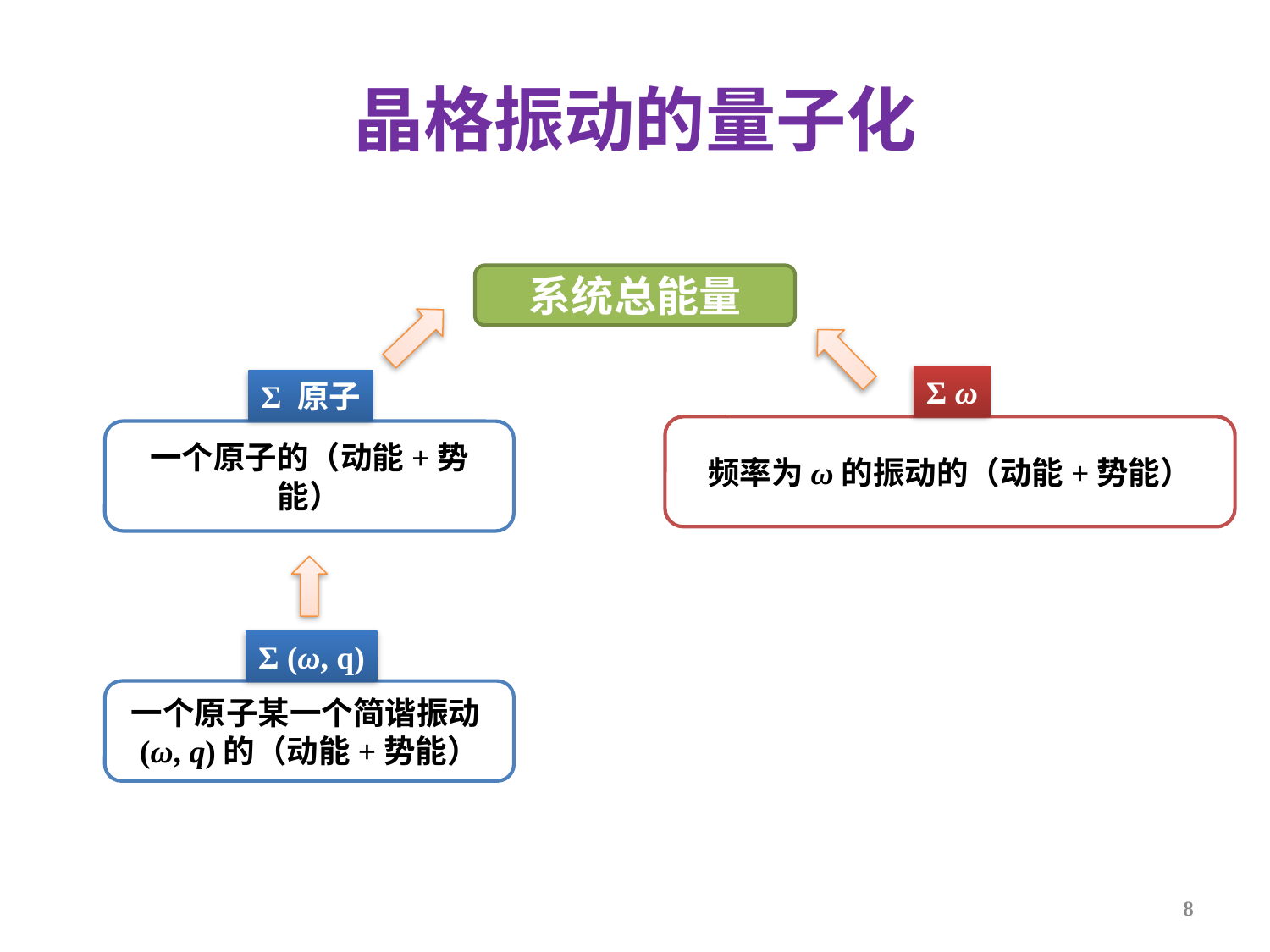

# 晶格振动的量子化
系统总能量

Σ ω
频率为ω的振动的（动能+势能）
Σ 原子
一个原子的（动能+势能）

Σ (ω, q)
一个原子某一个简谐振动(ω, q)的（动能+势能）
8